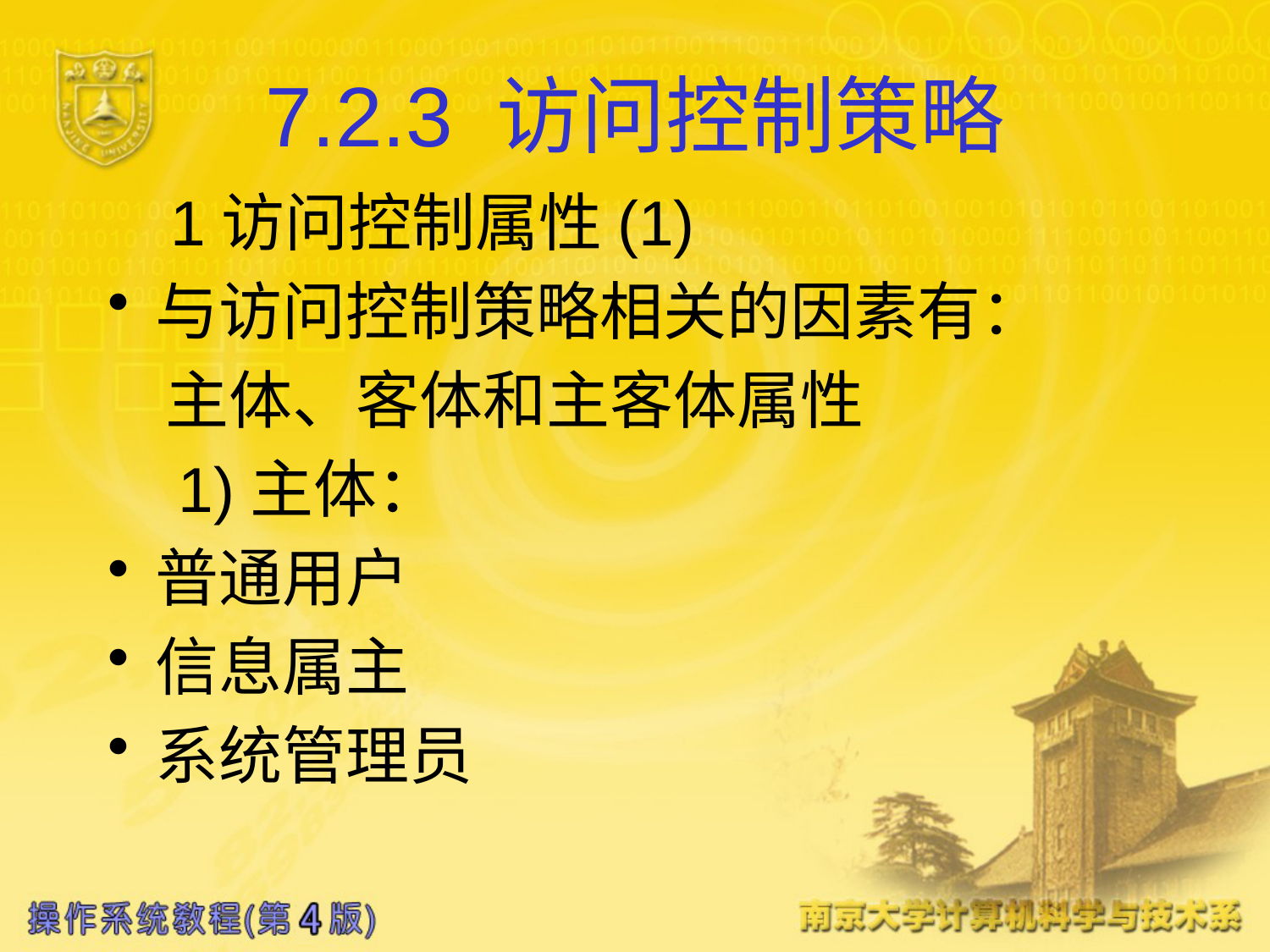

# 7.2.3 访问控制策略
    1访问控制属性(1)
与访问控制策略相关的因素有：
   主体、客体和主客体属性
    1)主体：
普通用户
信息属主
系统管理员